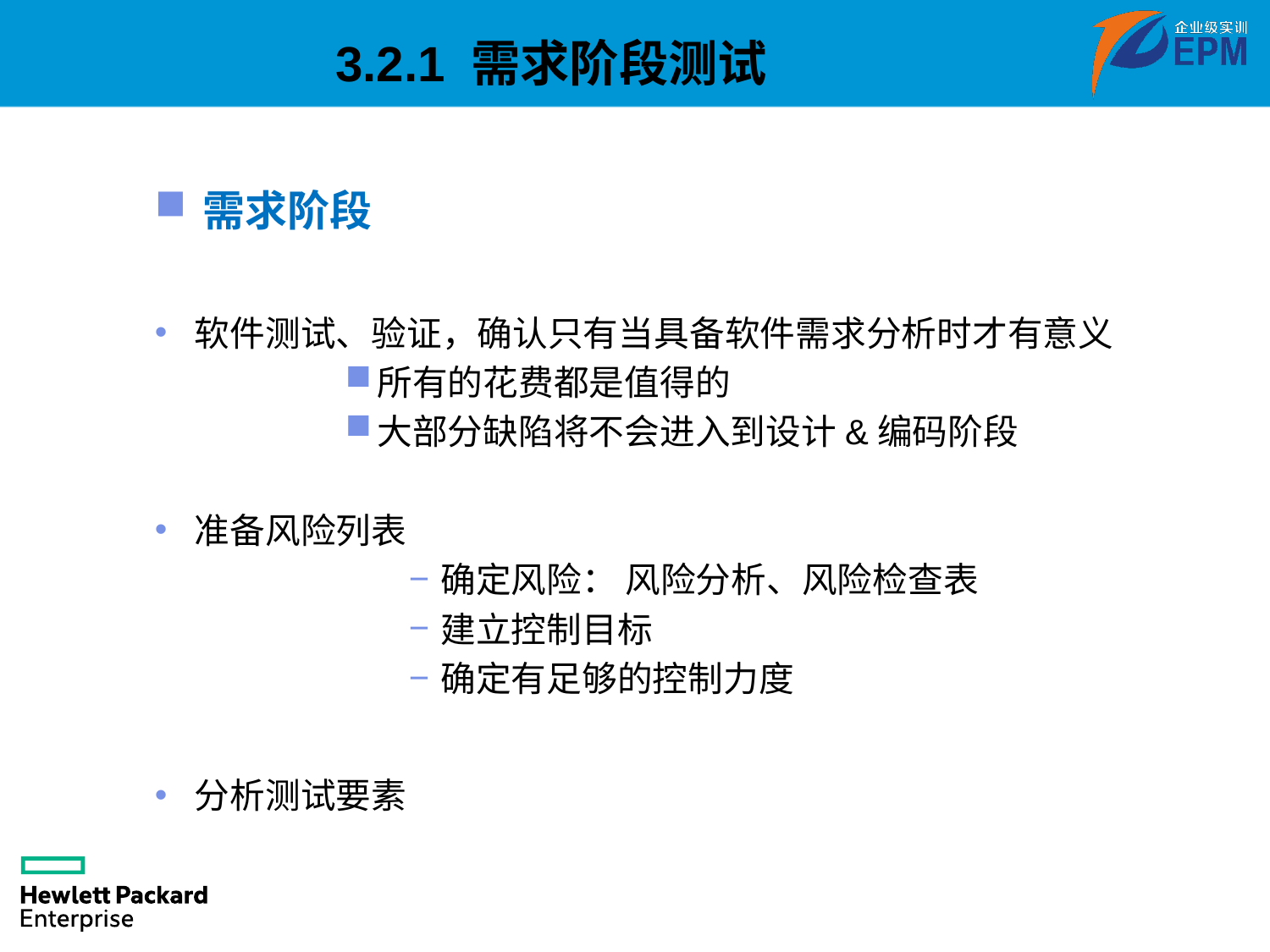

3.2.1 需求阶段测试
需求阶段

软件测试、验证，确认只有当具备软件需求分析时才有意义
所有的花费都是值得的
大部分缺陷将不会进入到设计&编码阶段

准备风险列表
确定风险： 风险分析、风险检查表
建立控制目标
确定有足够的控制力度

分析测试要素